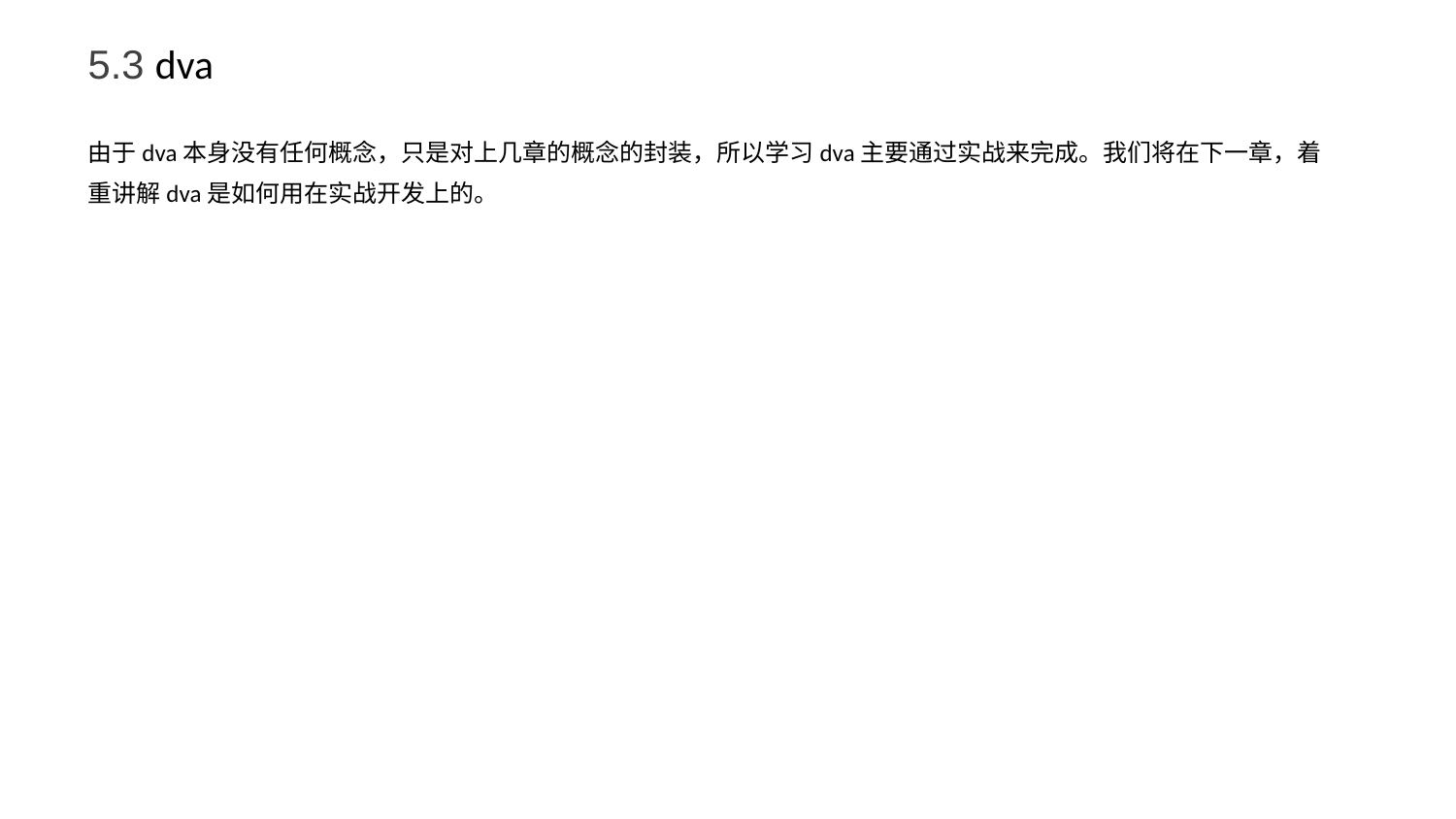

5.3 dva
由于dva本身没有任何概念，只是对上几章的概念的封装，所以学习dva主要通过实战来完成。我们将在下一章，着重讲解dva是如何用在实战开发上的。